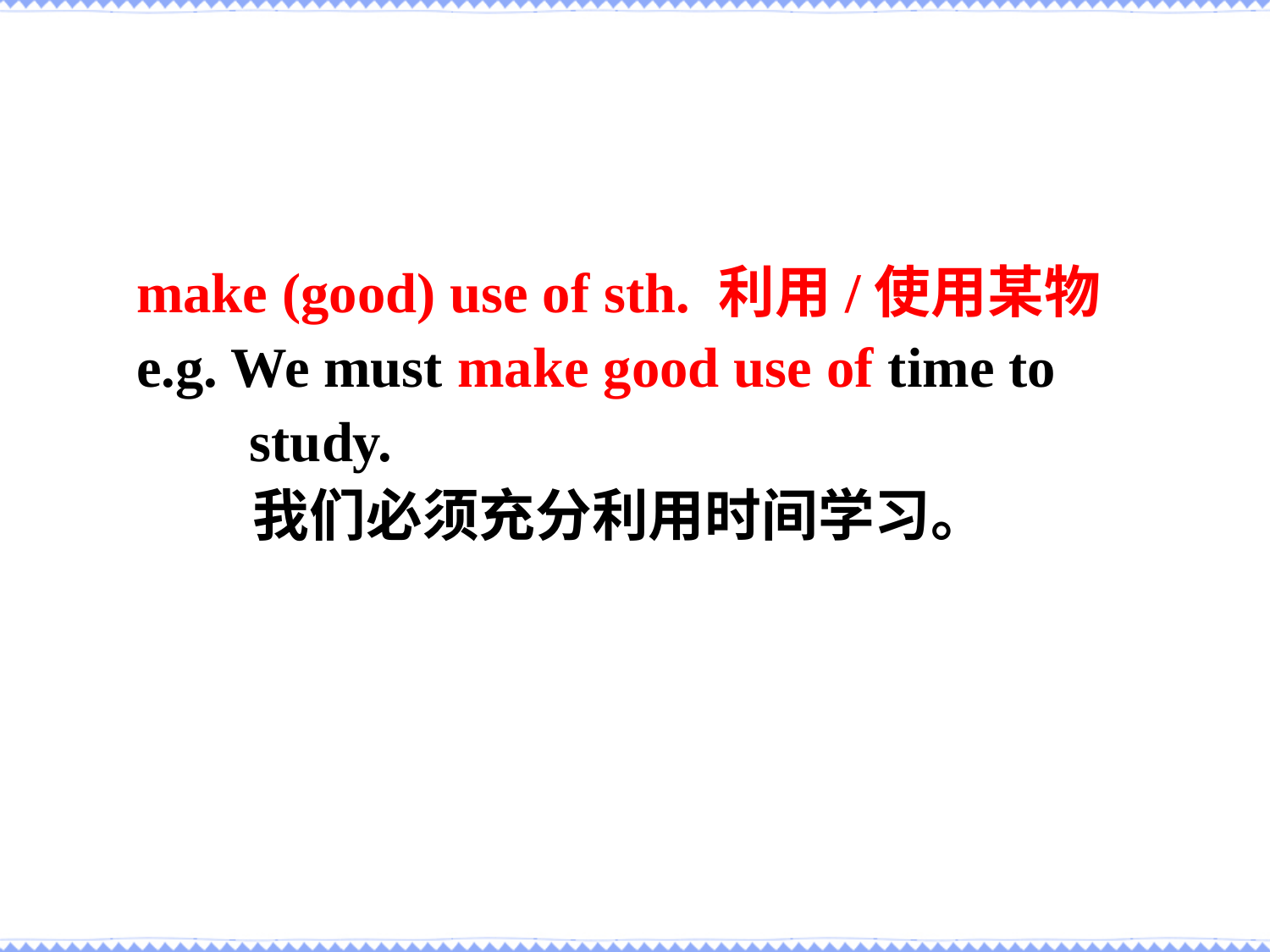

make (good) use of sth. 利用/使用某物
e.g. We must make good use of time to
        study.
        我们必须充分利用时间学习。